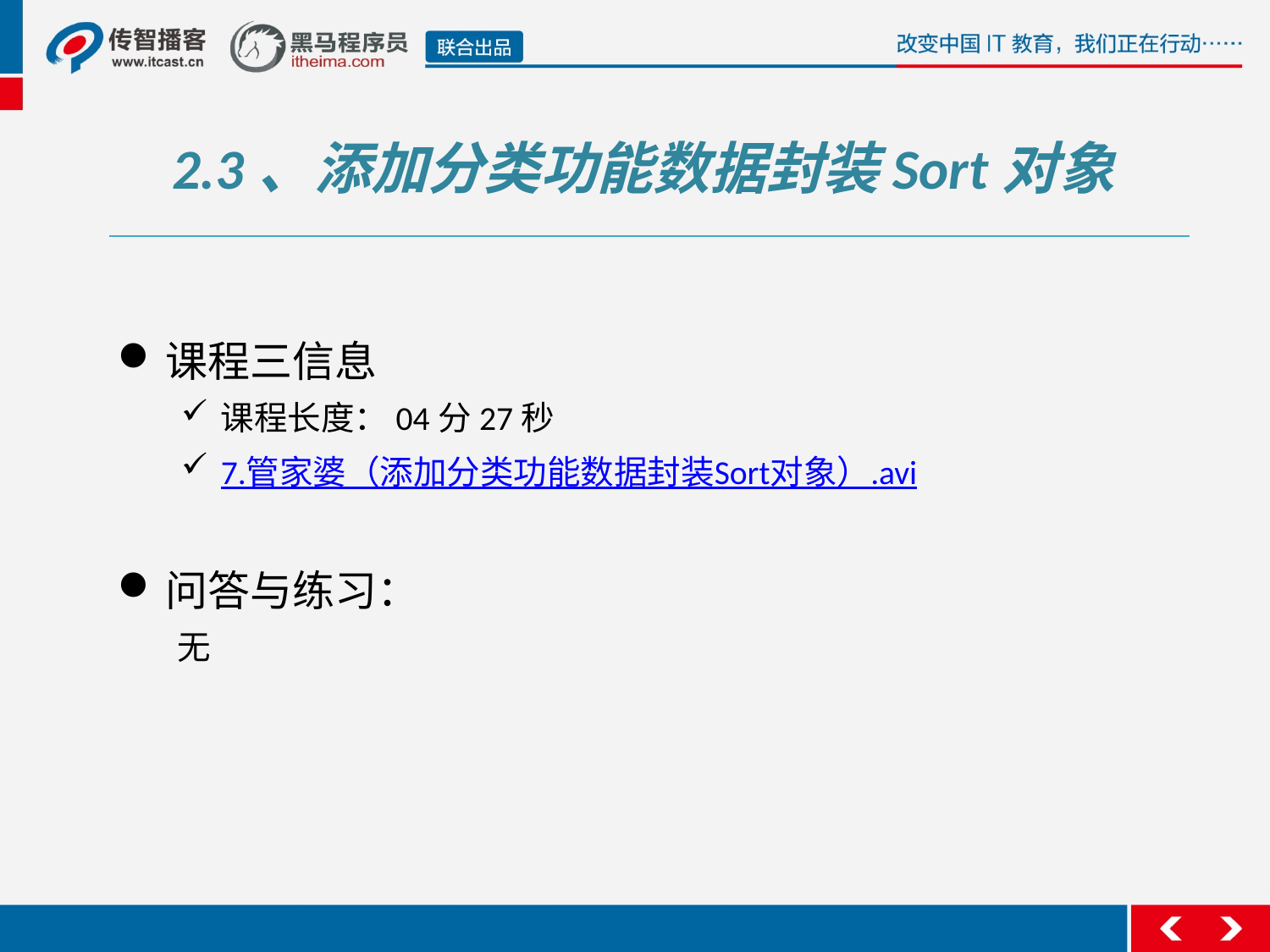

2.3、添加分类功能数据封装Sort对象

课程三信息
课程长度：04分27秒
7.管家婆（添加分类功能数据封装Sort对象）.avi

问答与练习：
       无